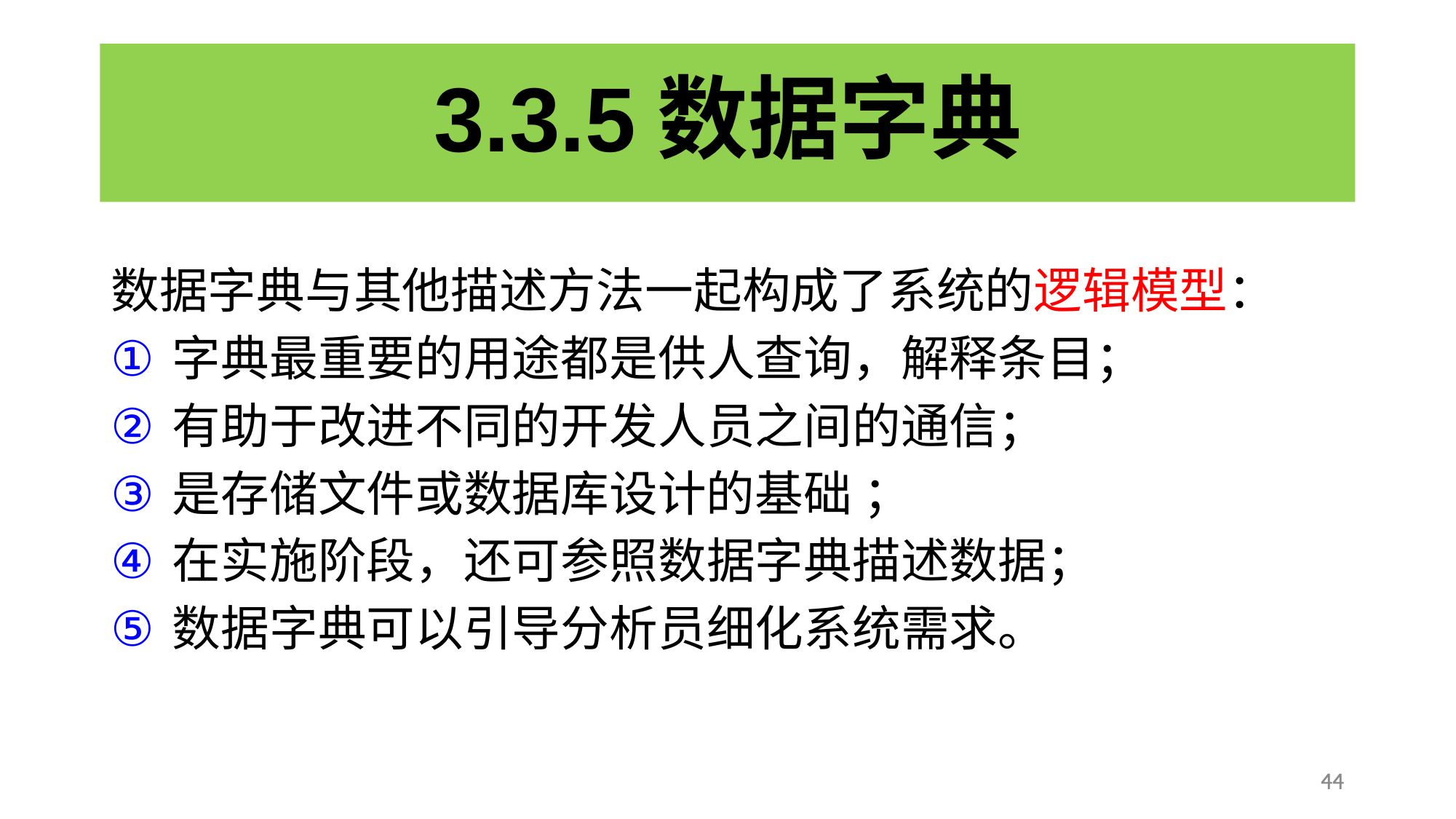

# 3.3.5数据字典
数据字典与其他描述方法一起构成了系统的逻辑模型：
字典最重要的用途都是供人查询，解释条目；
有助于改进不同的开发人员之间的通信；
是存储文件或数据库设计的基础 ；
在实施阶段，还可参照数据字典描述数据；
数据字典可以引导分析员细化系统需求。

44